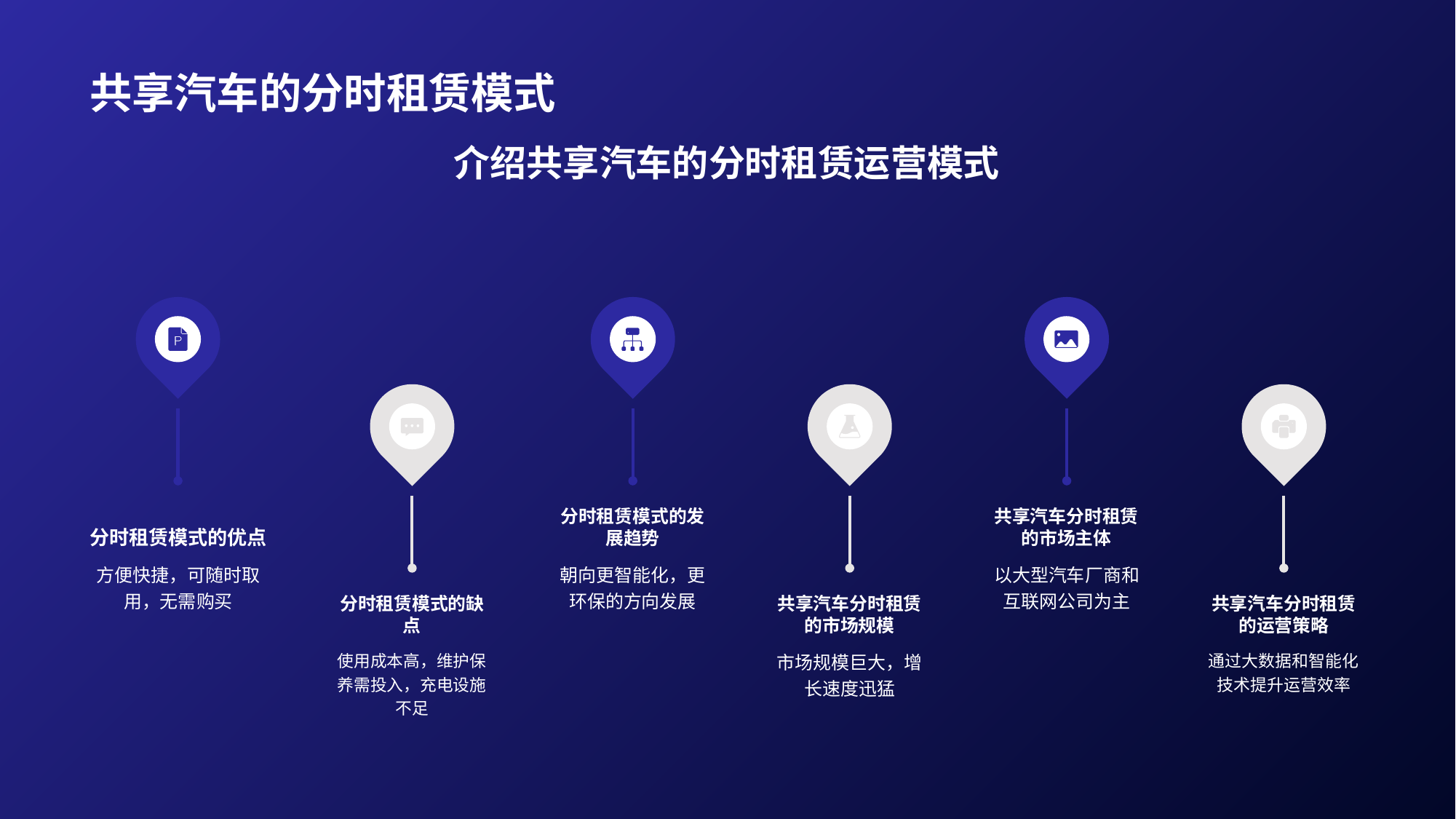

# 共享汽车的分时租赁模式
介绍共享汽车的分时租赁运营模式

分时租赁模式的优点
方便快捷，可随时取用，无需购买

分时租赁模式的发展趋势
朝向更智能化，更环保的方向发展

共享汽车分时租赁的市场主体
以大型汽车厂商和互联网公司为主

分时租赁模式的缺点
使用成本高，维护保养需投入，充电设施不足

共享汽车分时租赁的市场规模
市场规模巨大，增长速度迅猛

共享汽车分时租赁的运营策略
通过大数据和智能化技术提升运营效率